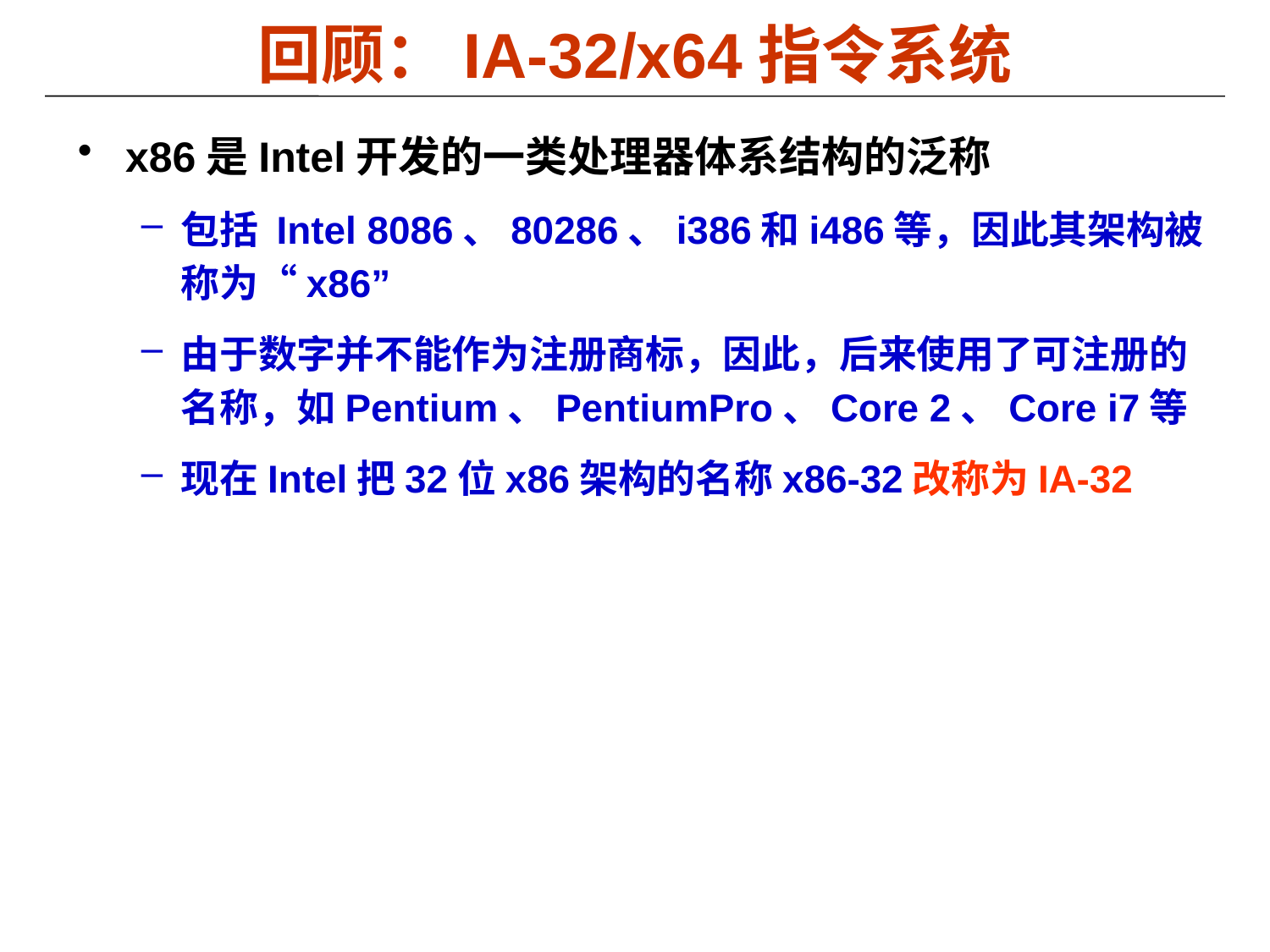

# 回顾：IA-32/x64指令系统
x86是Intel开发的一类处理器体系结构的泛称
包括 Intel 8086、80286、i386和i486等，因此其架构被称为“x86”
由于数字并不能作为注册商标，因此，后来使用了可注册的名称，如Pentium、PentiumPro、Core 2、Core i7等
现在Intel把32位x86架构的名称x86-32改称为IA-32